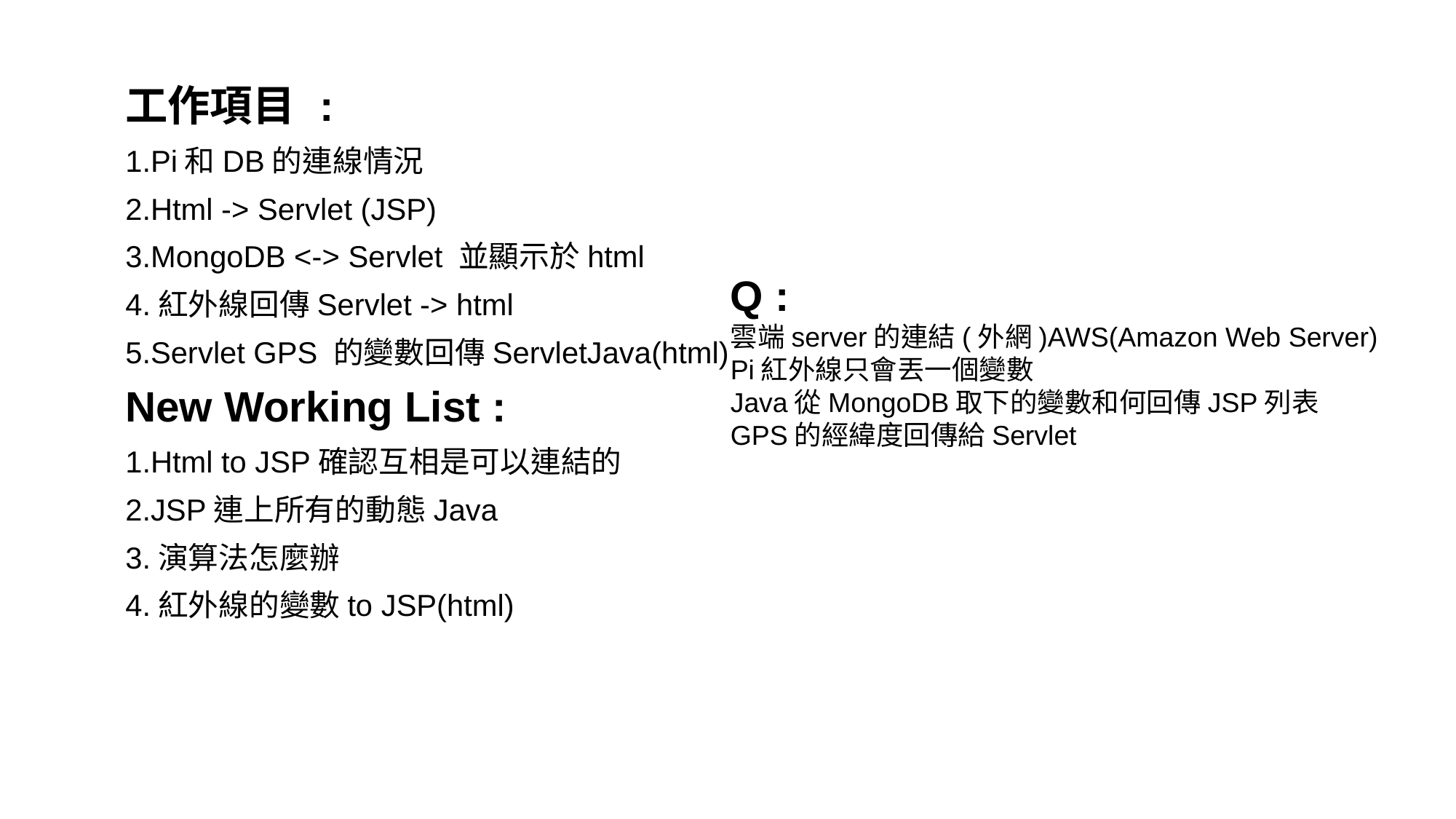

# 工作項目 :
1.Pi和DB的連線情況
2.Html -> Servlet (JSP)
3.MongoDB <-> Servlet 並顯示於html
4.紅外線回傳Servlet -> html
5.Servlet GPS 的變數回傳ServletJava(html)
New Working List :
1.Html to JSP確認互相是可以連結的
2.JSP連上所有的動態Java
3.演算法怎麼辦
4.紅外線的變數to JSP(html)

Q :
雲端server的連結(外網)AWS(Amazon Web Server)
Pi紅外線只會丟一個變數
Java從MongoDB取下的變數和何回傳JSP列表
GPS的經緯度回傳給Servlet